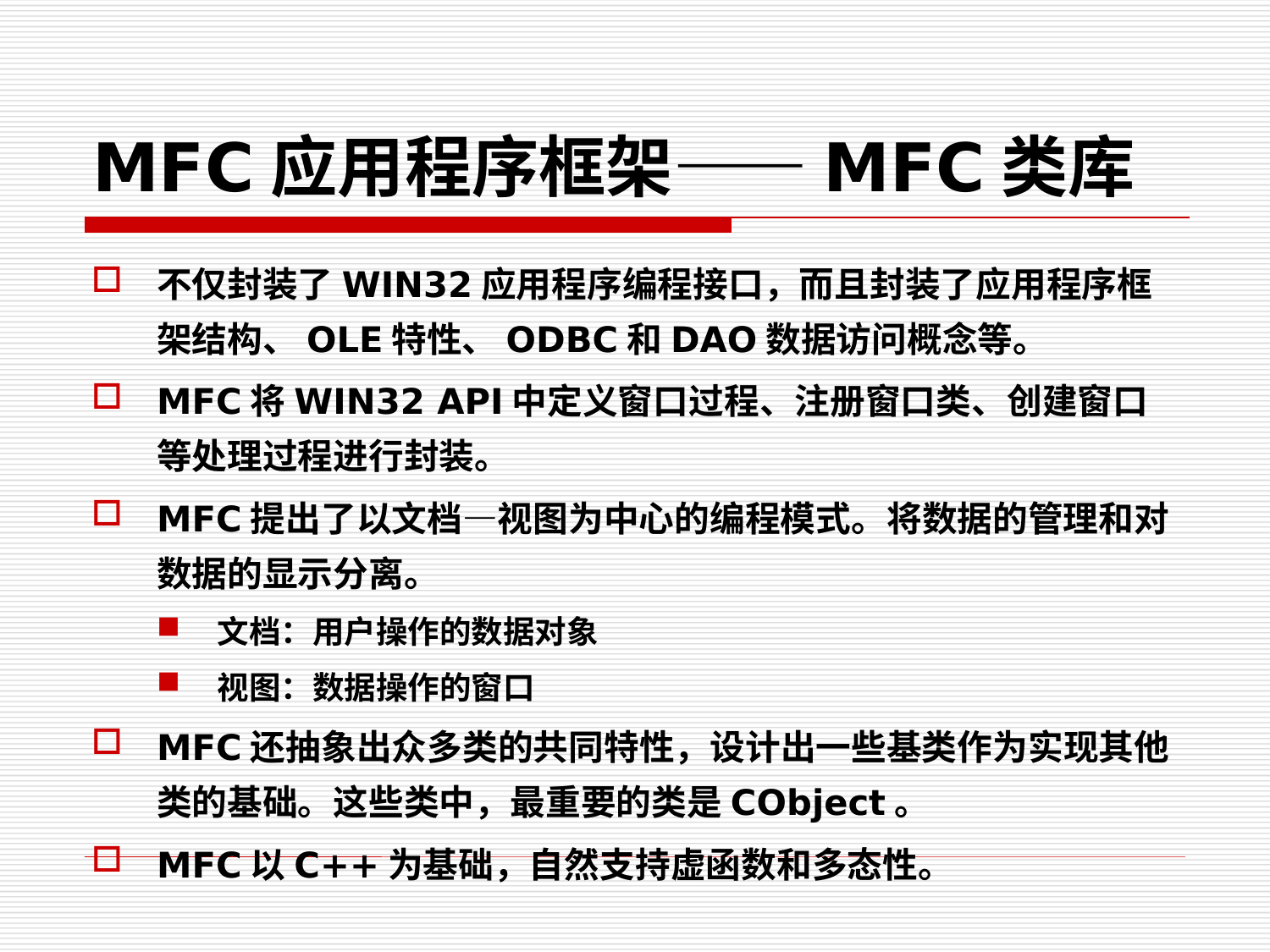

# MFC应用程序框架——MFC类库
不仅封装了WIN32应用程序编程接口，而且封装了应用程序框架结构、OLE特性、ODBC和DAO数据访问概念等。
MFC将WIN32 API中定义窗口过程、注册窗口类、创建窗口等处理过程进行封装。
MFC提出了以文档—视图为中心的编程模式。将数据的管理和对数据的显示分离。
文档：用户操作的数据对象
视图：数据操作的窗口
MFC还抽象出众多类的共同特性，设计出一些基类作为实现其他类的基础。这些类中，最重要的类是CObject。
MFC以C++为基础，自然支持虚函数和多态性。